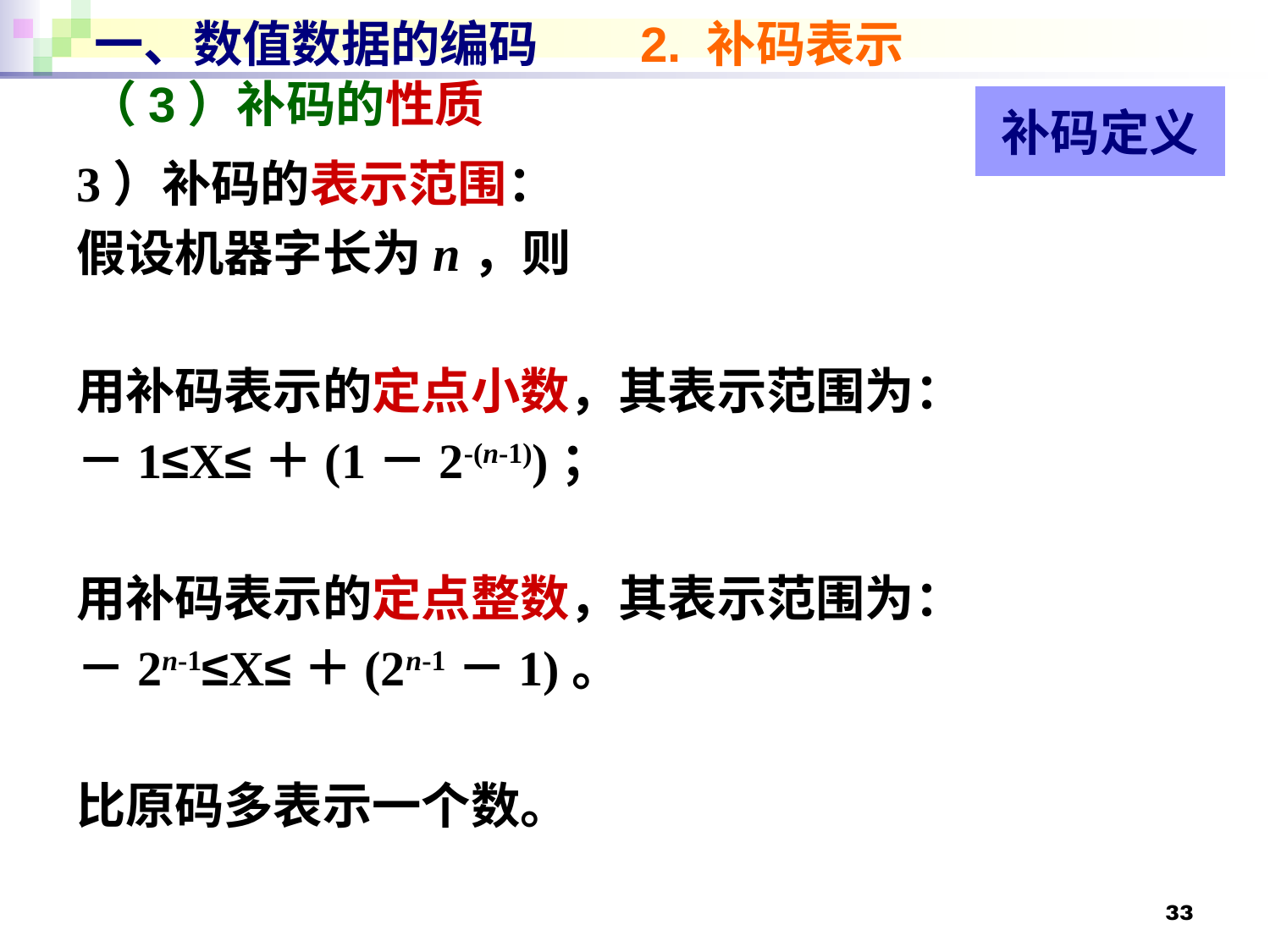

# 一、数值数据的编码        2. 补码表示
（3）补码的性质
补码定义
3）补码的表示范围：
假设机器字长为n，则

用补码表示的定点小数，其表示范围为：
－1≤X≤＋(1－2-(n-1))；

用补码表示的定点整数，其表示范围为：
－2n-1≤X≤＋(2n-1－1)。

比原码多表示一个数。
33